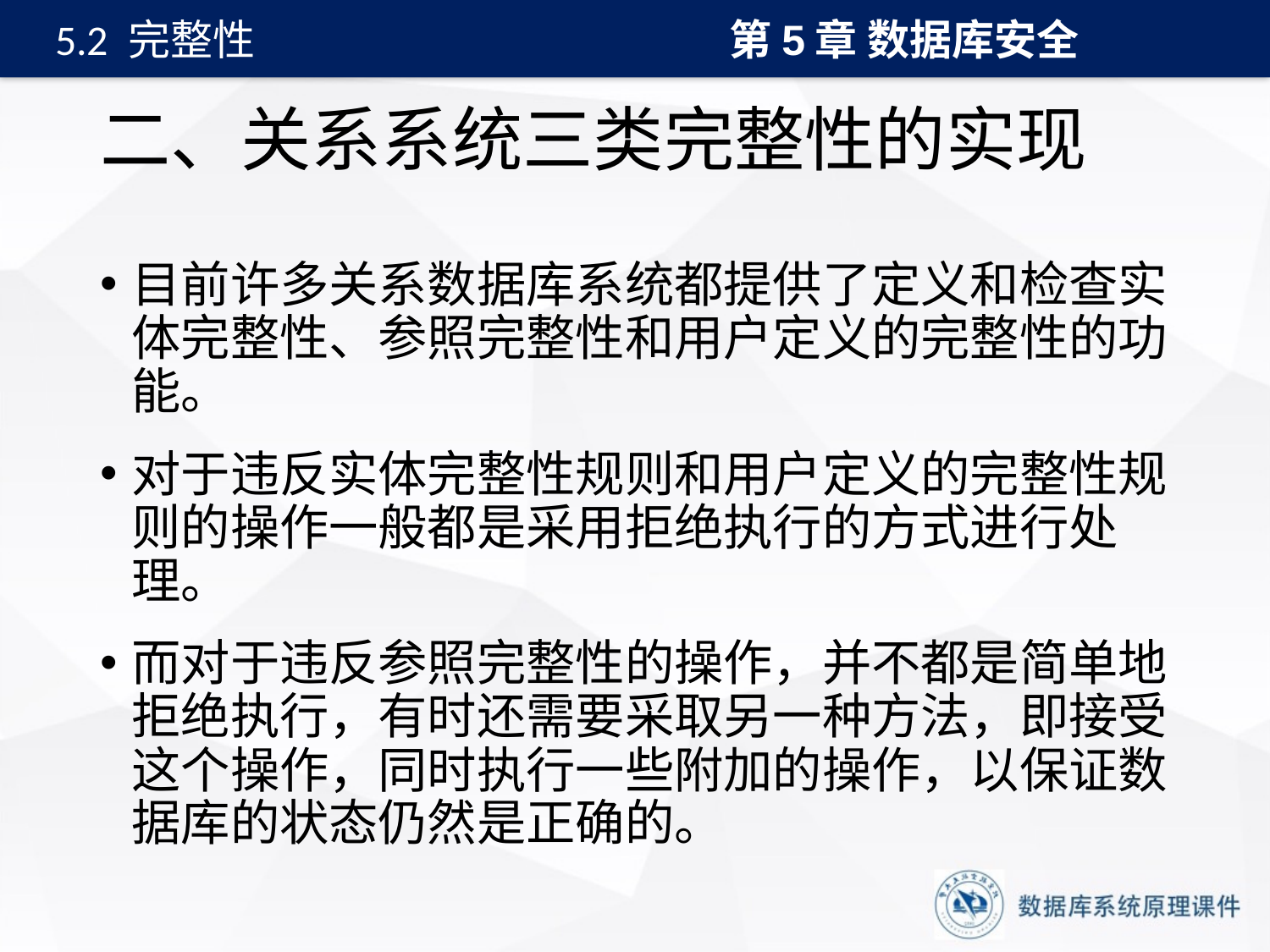

第5章 数据库安全
5.2 完整性
# 二、关系系统三类完整性的实现
目前许多关系数据库系统都提供了定义和检查实体完整性、参照完整性和用户定义的完整性的功能。
对于违反实体完整性规则和用户定义的完整性规则的操作一般都是采用拒绝执行的方式进行处理。
而对于违反参照完整性的操作，并不都是简单地拒绝执行，有时还需要采取另一种方法，即接受这个操作，同时执行一些附加的操作，以保证数据库的状态仍然是正确的。